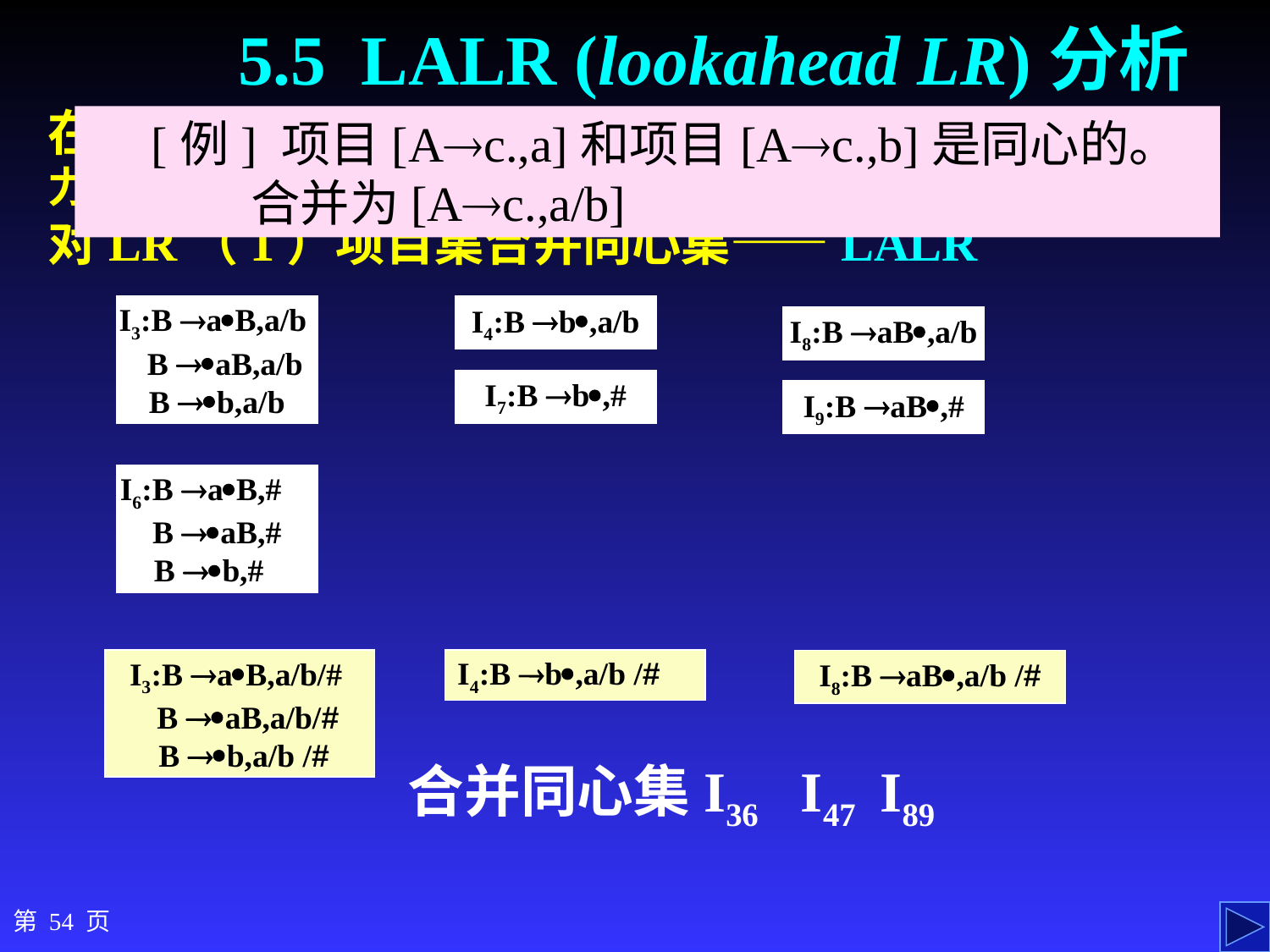

5.5  LALR (lookahead LR)分析
# 在SLR（1）和LR（1）间折衷（状态数目，分析能力） 对LR（1）项目集合并同心集——LALR
[例] 项目[A→c.,a]和项目[A→c.,b]是同心的。
        合并为[A→c.,a/b]
I3:B →a•B,a/b
  B →•aB,a/b
  B →•b,a/b
I4:B →b•,a/b
I8:B →aB•,a/b
I7:B →b•,#
I9:B →aB•,#
I6:B →a•B,#
B →•aB,#
B →•b,#
I3:B →a•B,a/b/#
  B →•aB,a/b/#
 B →•b,a/b /#
I4:B →b•,a/b /#
I8:B →aB•,a/b /#
合并同心集I36   I47   I89
第 54 页